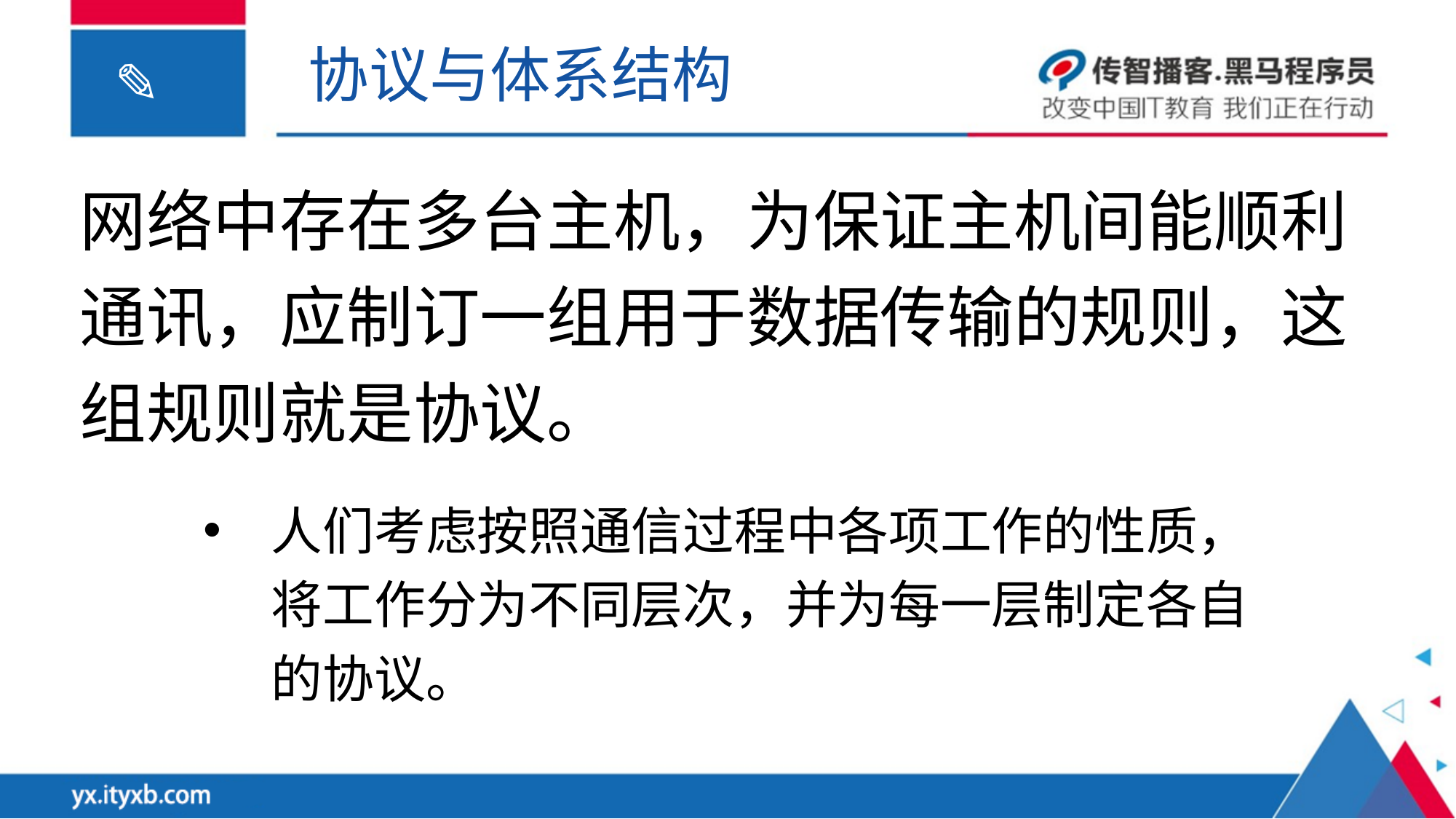

协议与体系结构
网络中存在多台主机，为保证主机间能顺利通讯，应制订一组用于数据传输的规则，这组规则就是协议。
人们考虑按照通信过程中各项工作的性质，将工作分为不同层次，并为每一层制定各自的协议。